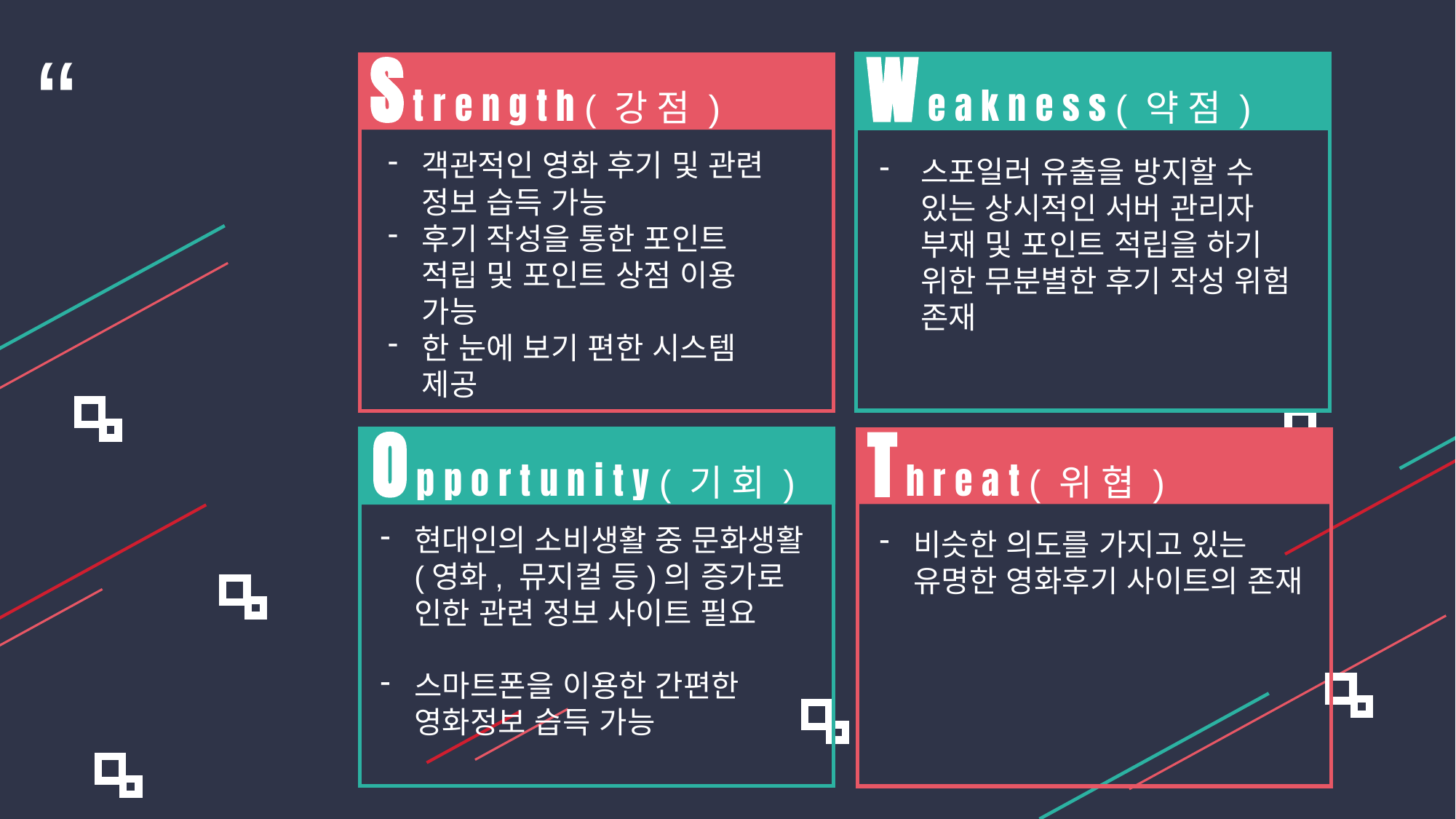

“
 05_SWOT

Weakness(약점)

Strength(강점)

Opportunity(기회)

Threat(위협)
객관적인 영화 후기 및 관련 정보 습득 가능
후기 작성을 통한 포인트 적립 및 포인트 상점 이용 가능
한 눈에 보기 편한 시스템 제공

스포일러 유출을 방지할 수 있는 상시적인 서버 관리자  부재 및 포인트 적립을 하기 위한 무분별한 후기 작성 위험 존재
현대인의 소비생활 중 문화생활(영화, 뮤지컬 등)의 증가로 인한 관련 정보 사이트 필요

스마트폰을 이용한 간편한 영화정보 습득 가능

비슷한 의도를 가지고 있는 유명한 영화후기 사이트의 존재